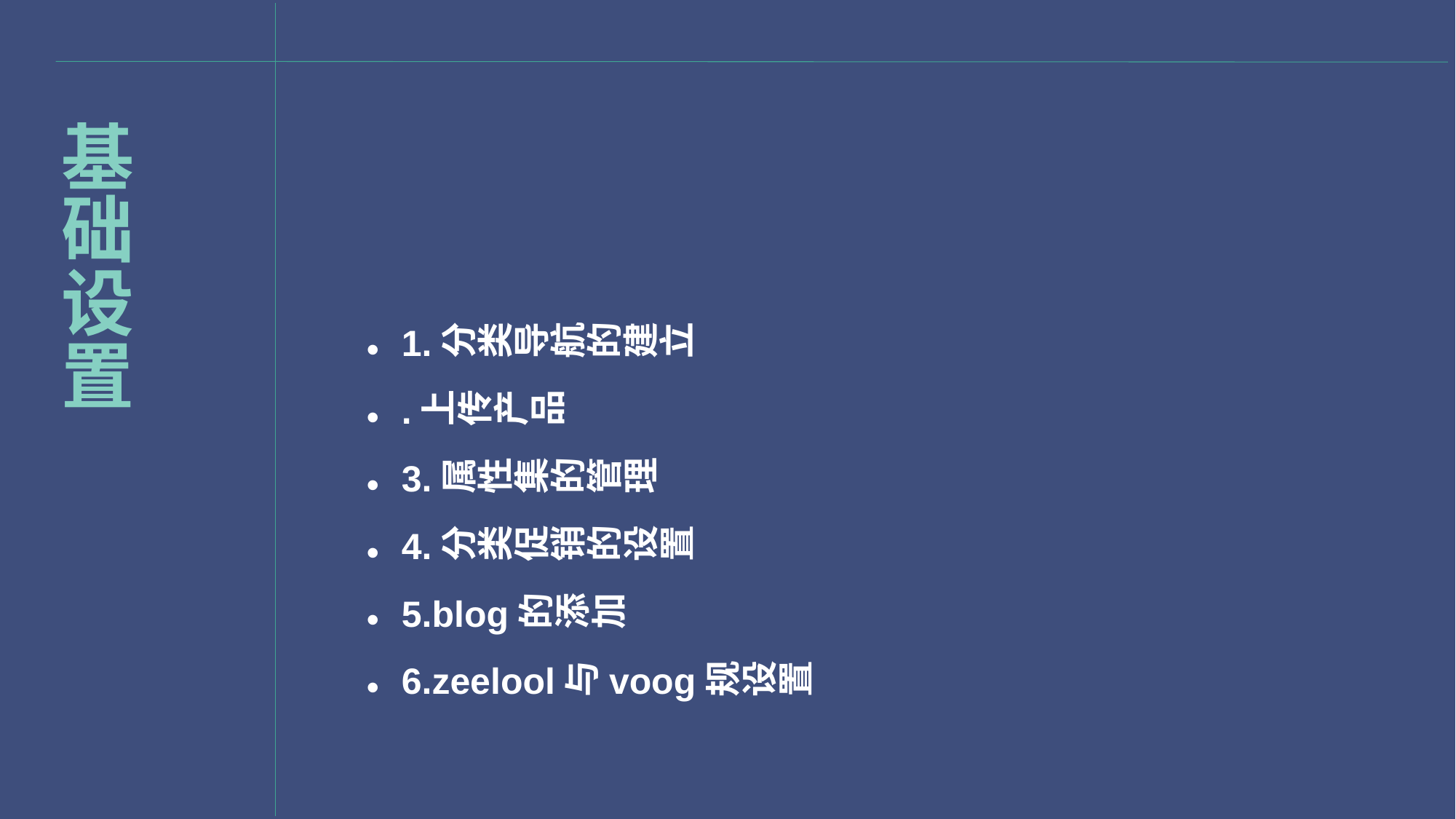

1.分类导航的建立
.上传产品
3.属性集的管理
4.分类促销的设置
5.blog的添加
6.zeelool与voog规设置
# 基础设置